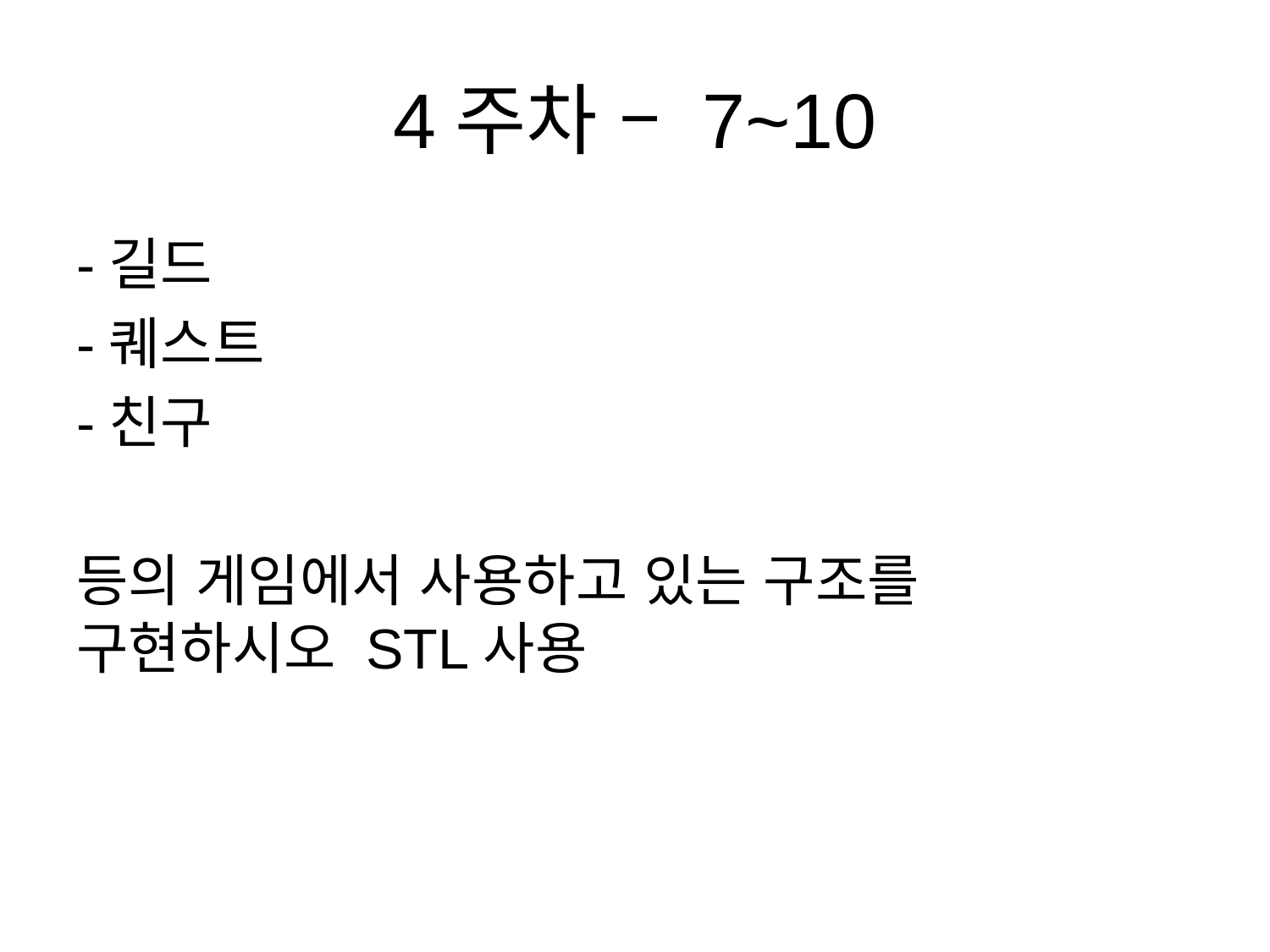

# 4주차 – 7~10
-길드
-퀘스트
-친구

등의 게임에서 사용하고 있는 구조를 구현하시오 STL사용